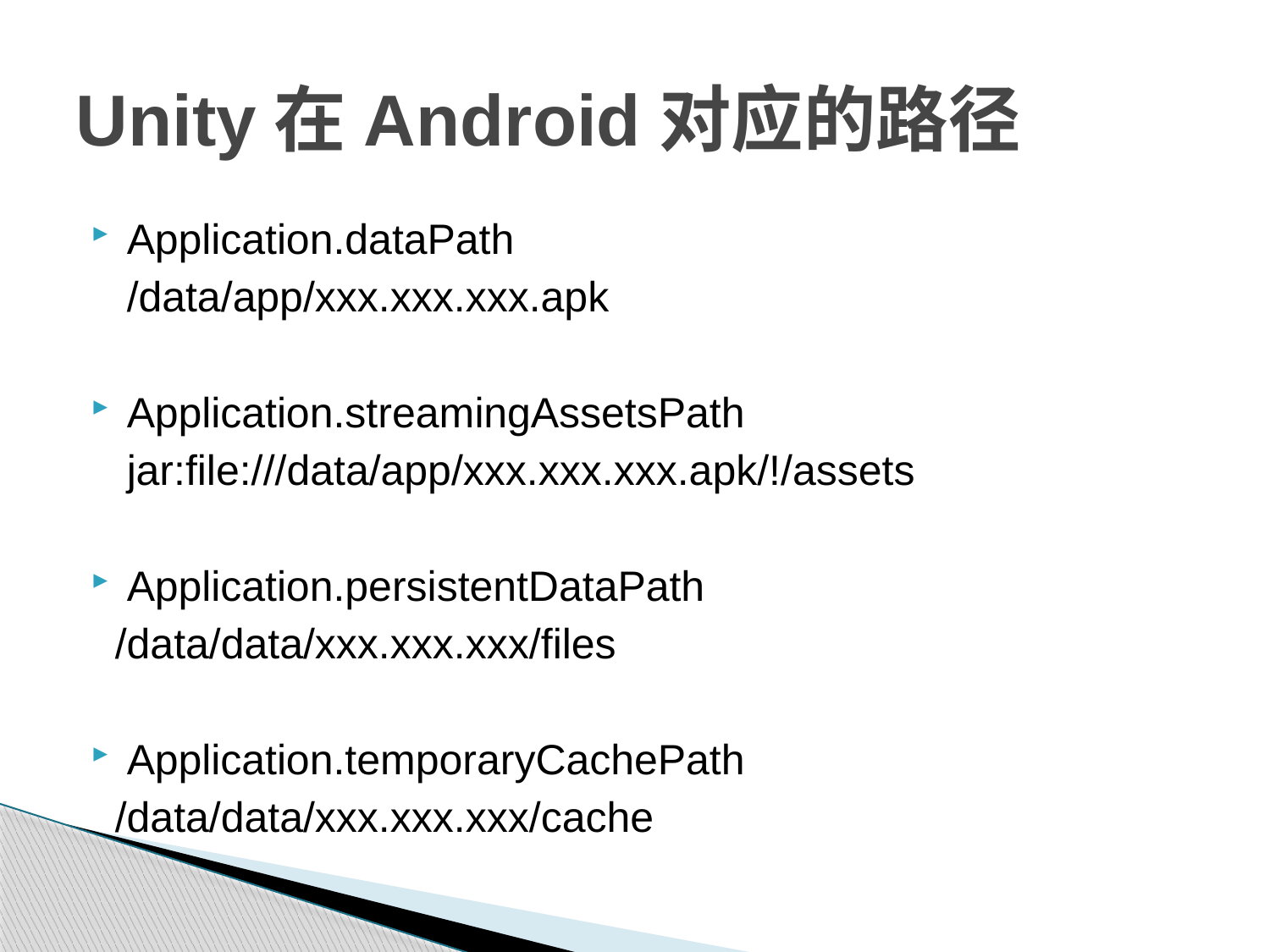

# Unity在Android对应的路径
Application.dataPath
   /data/app/xxx.xxx.xxx.apk

Application.streamingAssetsPath
   jar:file:///data/app/xxx.xxx.xxx.apk/!/assets

Application.persistentDataPath
  /data/data/xxx.xxx.xxx/files

Application.temporaryCachePath
  /data/data/xxx.xxx.xxx/cache